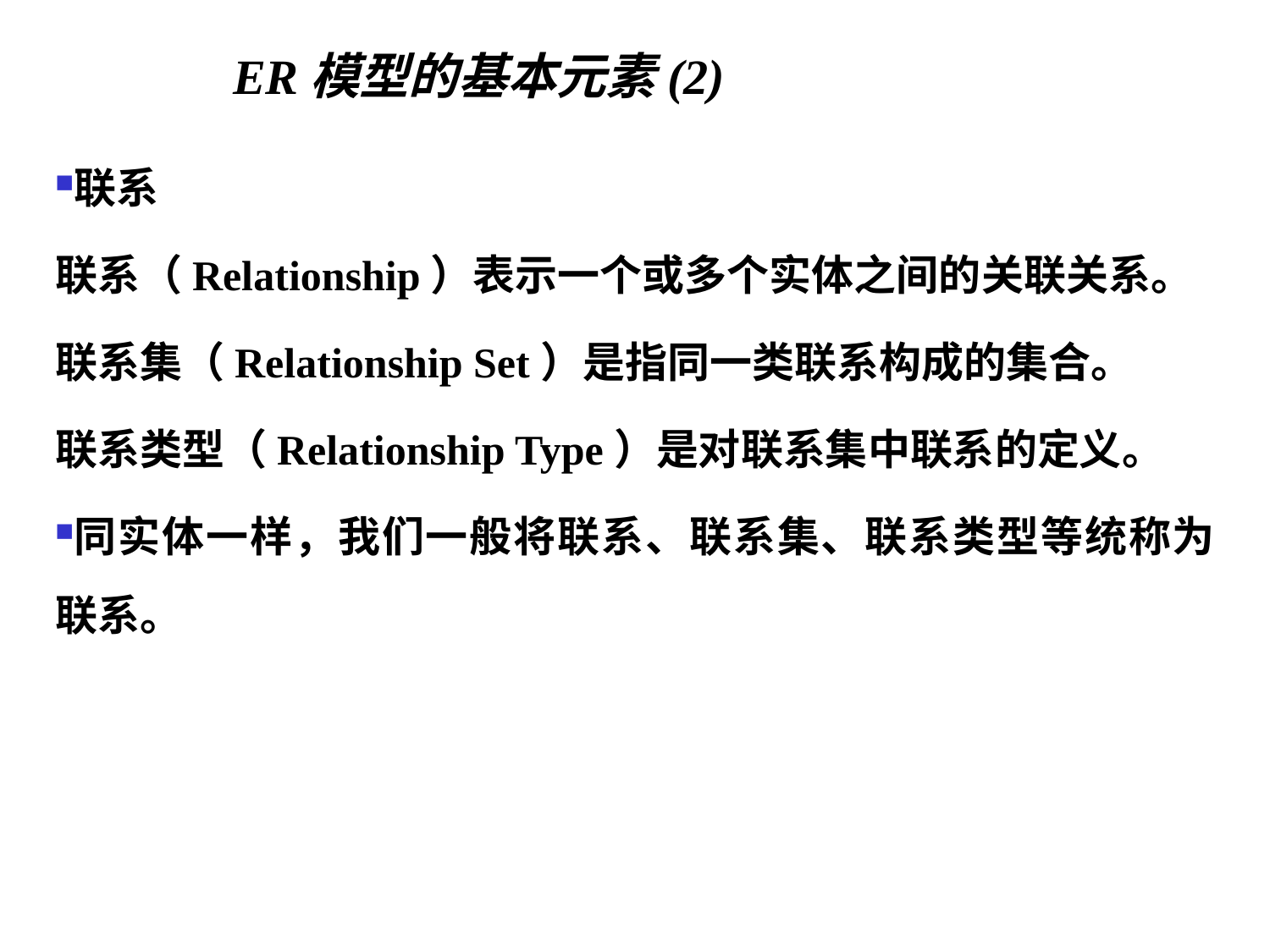

ER模型的基本元素(2)
联系
联系（Relationship）表示一个或多个实体之间的关联关系。
联系集（Relationship Set）是指同一类联系构成的集合。
联系类型（Relationship Type）是对联系集中联系的定义。
同实体一样，我们一般将联系、联系集、联系类型等统称为联系。